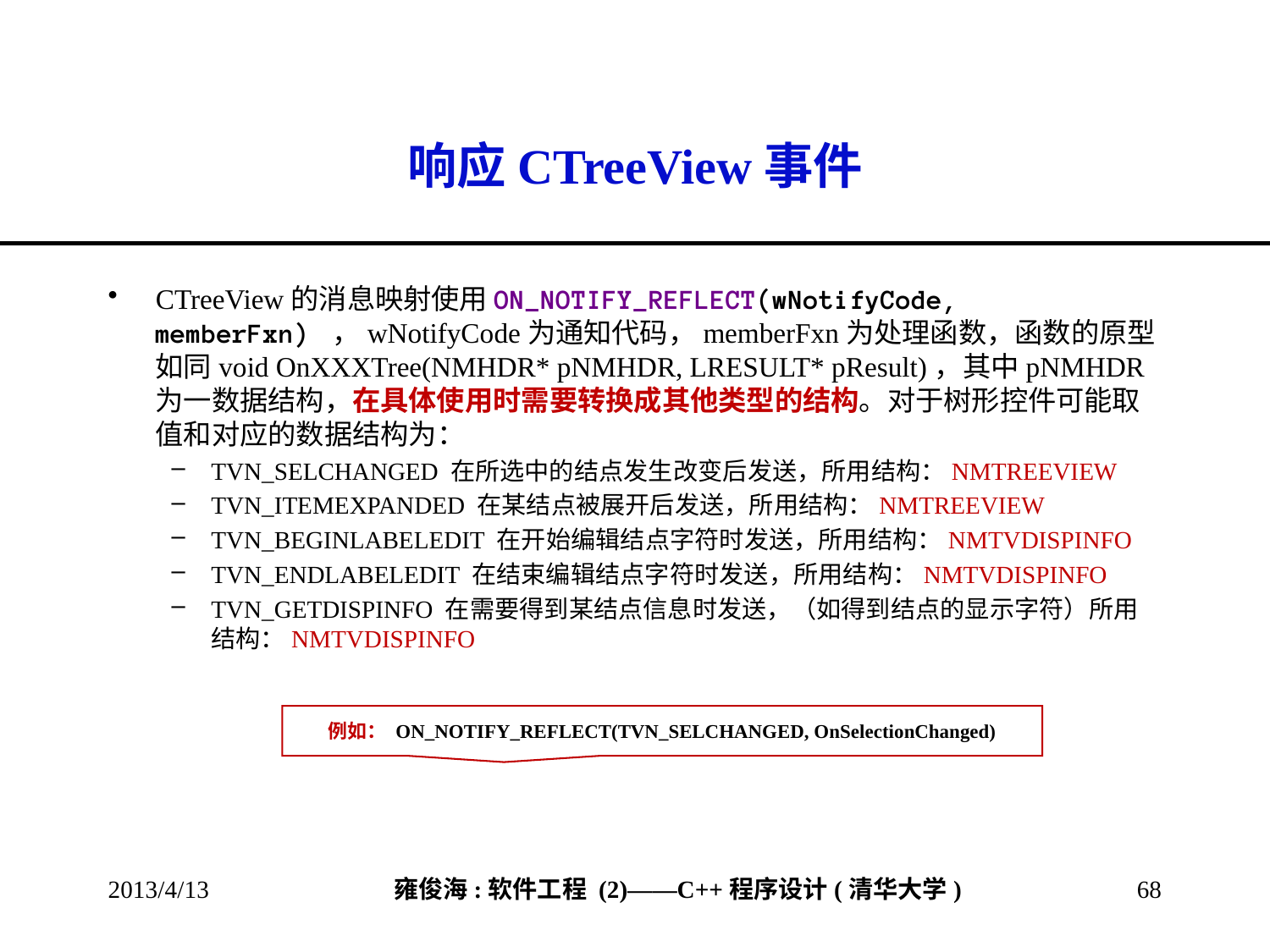

# 响应CTreeView事件
CTreeView的消息映射使用ON_NOTIFY_REFLECT(wNotifyCode, memberFxn) ，wNotifyCode为通知代码，memberFxn为处理函数，函数的原型如同void OnXXXTree(NMHDR* pNMHDR, LRESULT* pResult)，其中pNMHDR为一数据结构，在具体使用时需要转换成其他类型的结构。对于树形控件可能取值和对应的数据结构为：
TVN_SELCHANGED 在所选中的结点发生改变后发送，所用结构：NMTREEVIEW
TVN_ITEMEXPANDED 在某结点被展开后发送，所用结构：NMTREEVIEW
TVN_BEGINLABELEDIT 在开始编辑结点字符时发送，所用结构：NMTVDISPINFO
TVN_ENDLABELEDIT 在结束编辑结点字符时发送，所用结构：NMTVDISPINFO
TVN_GETDISPINFO 在需要得到某结点信息时发送，（如得到结点的显示字符）所用结构：NMTVDISPINFO

例如： ON_NOTIFY_REFLECT(TVN_SELCHANGED, OnSelectionChanged)
2013/4/13
68